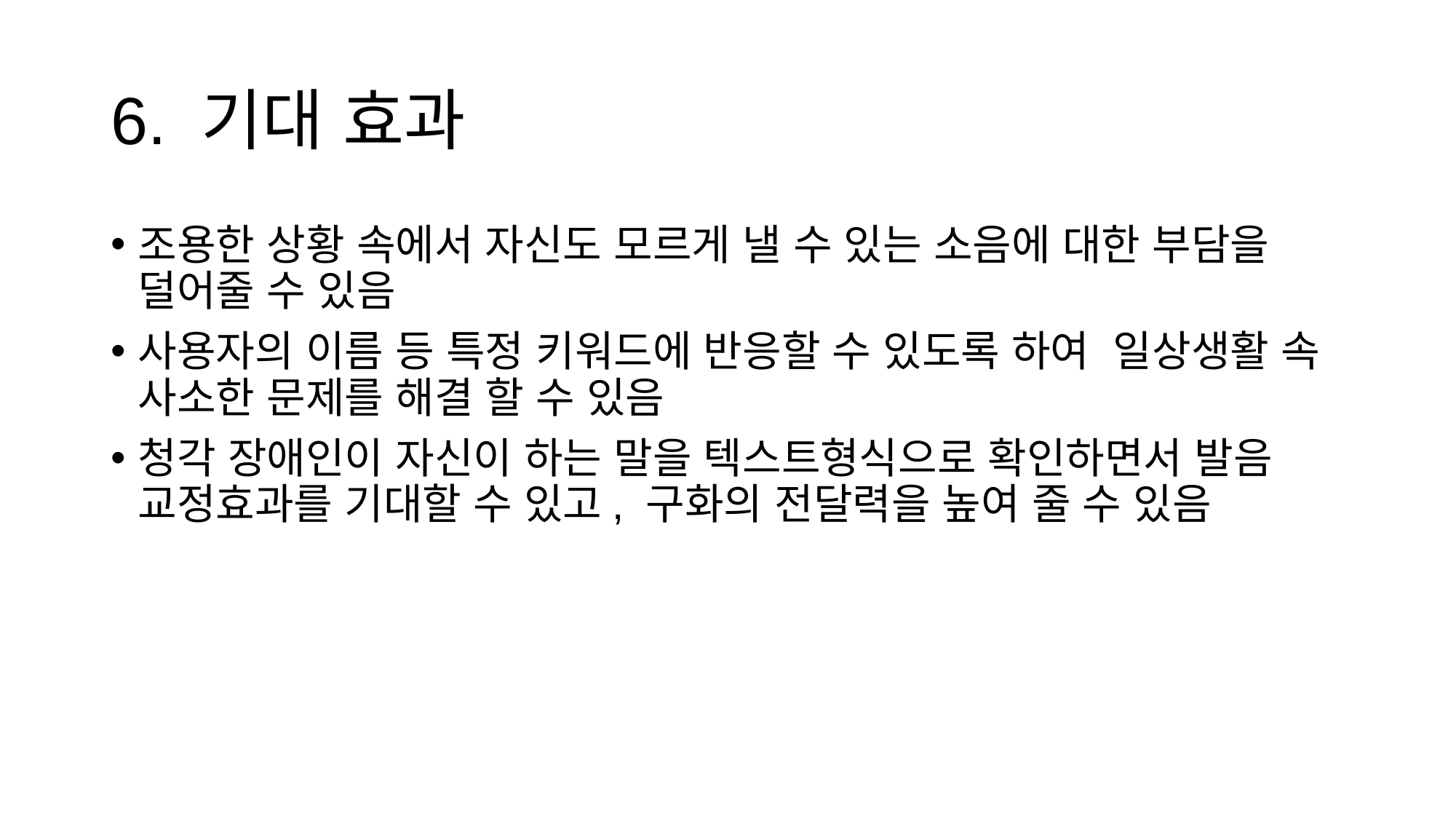

# 6. 기대 효과
조용한 상황 속에서 자신도 모르게 낼 수 있는 소음에 대한 부담을 덜어줄 수 있음
사용자의 이름 등 특정 키워드에 반응할 수 있도록 하여  일상생활 속 사소한 문제를 해결 할 수 있음
청각 장애인이 자신이 하는 말을 텍스트형식으로 확인하면서 발음 교정효과를 기대할 수 있고, 구화의 전달력을 높여 줄 수 있음